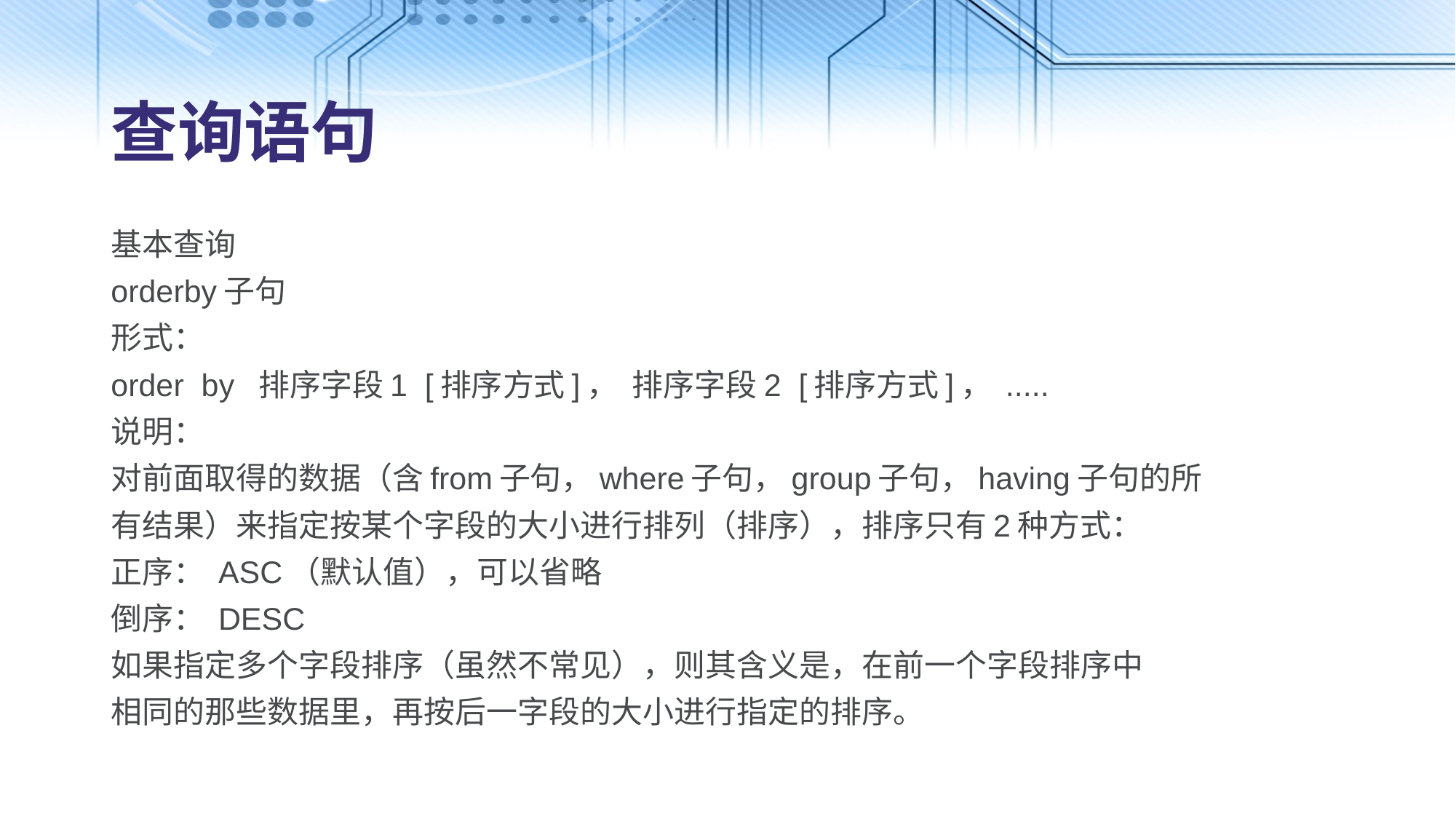

# 查询语句
基本查询
orderby子句
形式：
order  by  排序字段1  [排序方式]，  排序字段2  [排序方式]， .....
说明：
对前面取得的数据（含from子句，where子句，group子句，having子句的所
有结果）来指定按某个字段的大小进行排列（排序），排序只有2种方式：
正序： ASC（默认值），可以省略
倒序： DESC
如果指定多个字段排序（虽然不常见），则其含义是，在前一个字段排序中
相同的那些数据里，再按后一字段的大小进行指定的排序。